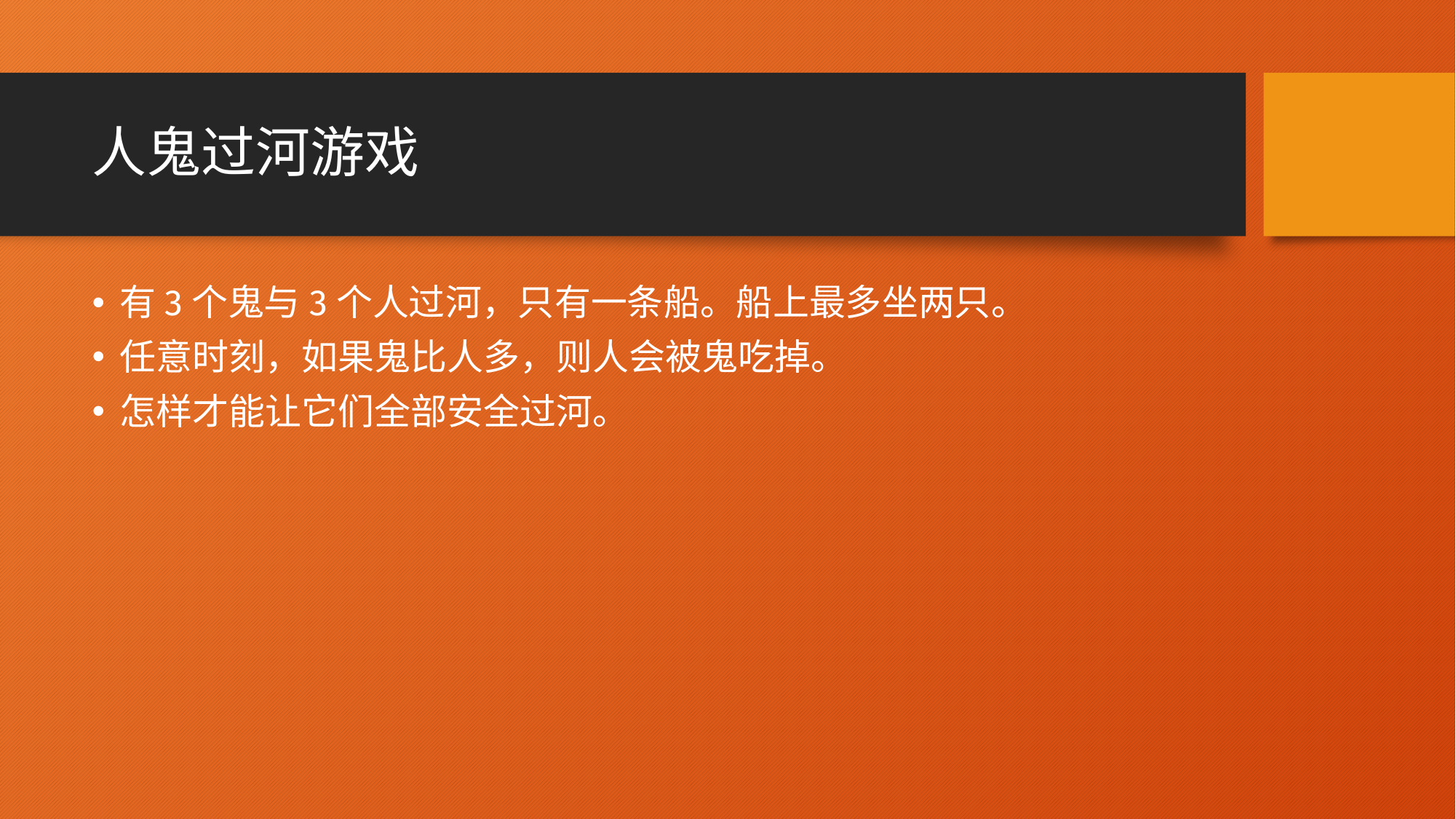

# 人鬼过河游戏
有3个鬼与3个人过河，只有一条船。船上最多坐两只。
任意时刻，如果鬼比人多，则人会被鬼吃掉。
怎样才能让它们全部安全过河。